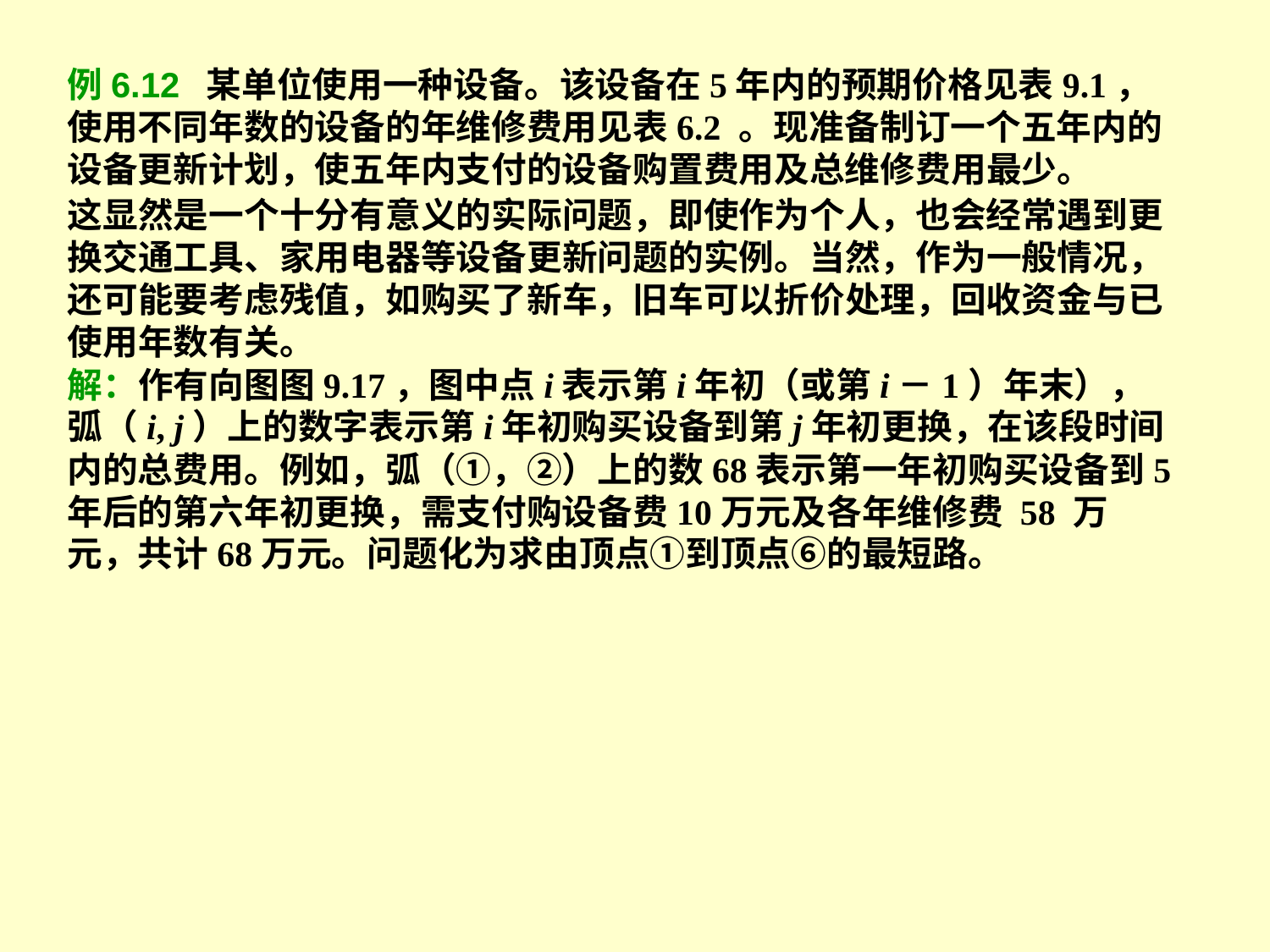

例6.12  某单位使用一种设备。该设备在5年内的预期价格见表9.1，使用不同年数的设备的年维修费用见表6.2 。现准备制订一个五年内的设备更新计划，使五年内支付的设备购置费用及总维修费用最少。
这显然是一个十分有意义的实际问题，即使作为个人，也会经常遇到更换交通工具、家用电器等设备更新问题的实例。当然，作为一般情况，还可能要考虑残值，如购买了新车，旧车可以折价处理，回收资金与已使用年数有关。
解：作有向图图9.17，图中点i表示第i年初（或第i－1）年末），弧（i, j）上的数字表示第i年初购买设备到第j年初更换，在该段时间内的总费用。例如，弧（①，②）上的数68表示第一年初购买设备到5年后的第六年初更换，需支付购设备费10万元及各年维修费 58 万元，共计68万元。问题化为求由顶点①到顶点⑥的最短路。